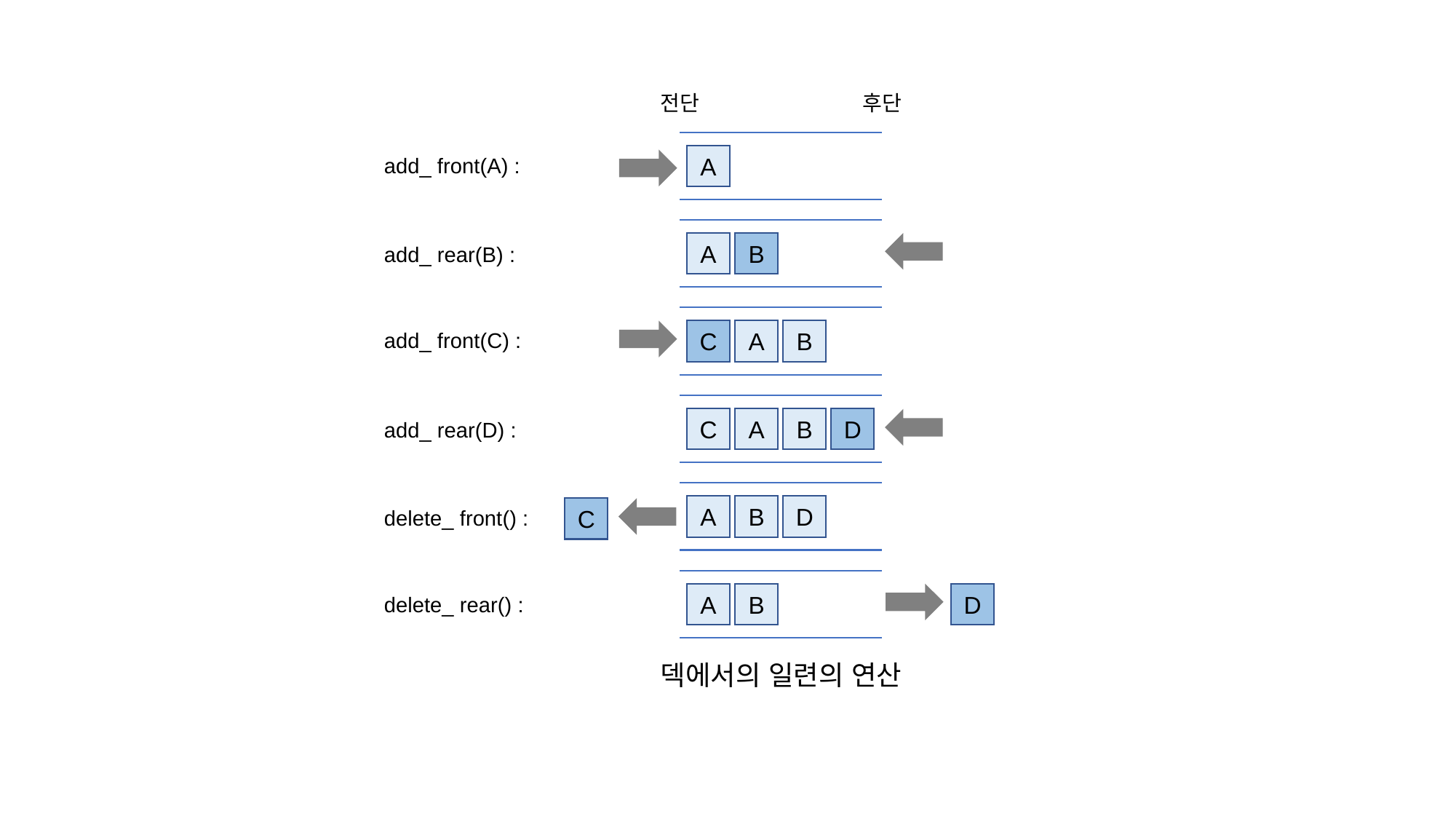

전단
후단
A
add_ front(A) :

A
B

add_ rear(B) :

C
A
B
add_ front(C) :
C
A
B
D

add_ rear(D) :
A
B
D
C

delete_ front() :
A
B

D
delete_ rear() :
덱에서의 일련의 연산